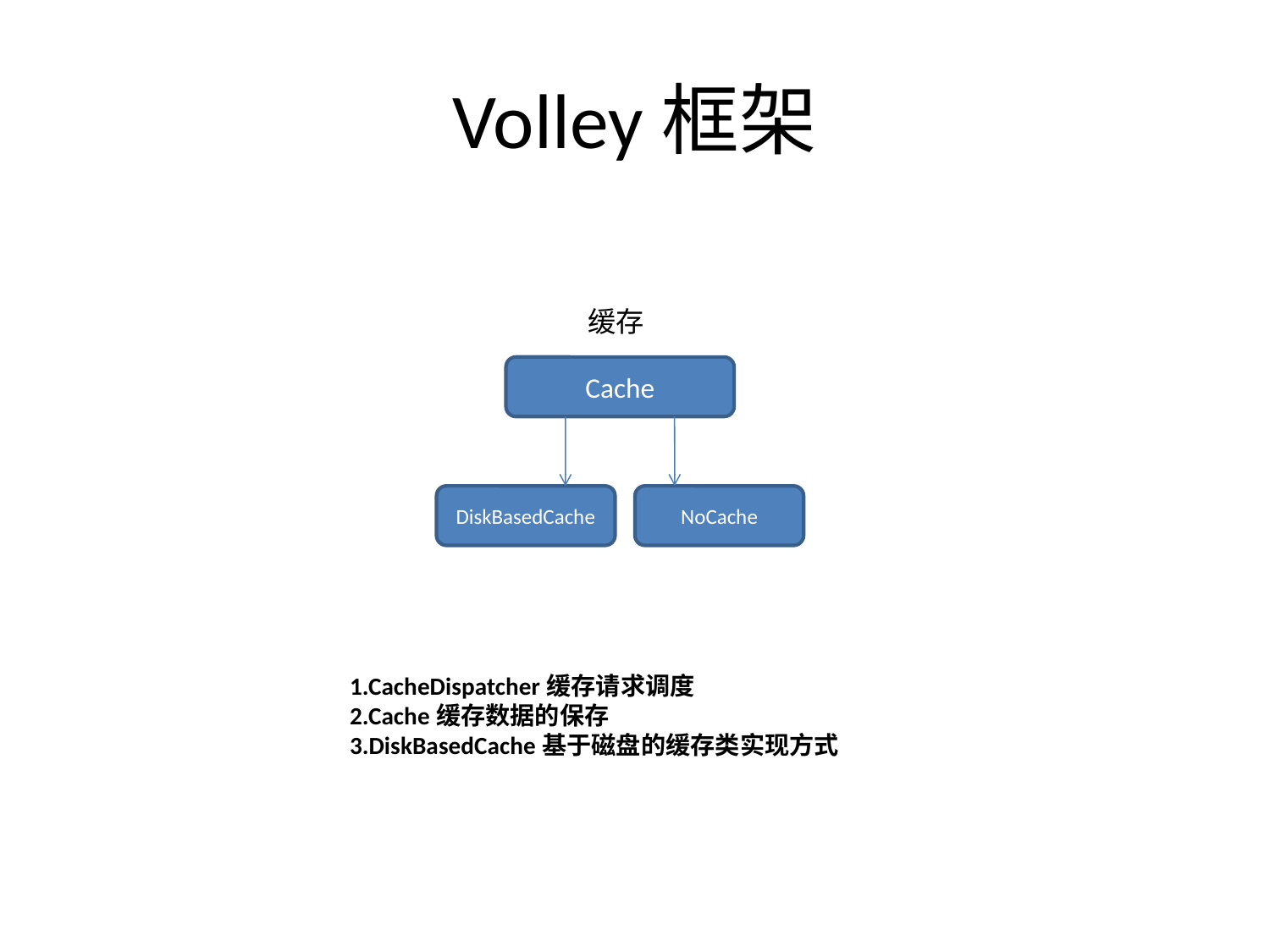

# Volley框架
缓存
Cache
DiskBasedCache
NoCache
1.CacheDispatcher缓存请求调度
2.Cache缓存数据的保存
3.DiskBasedCache基于磁盘的缓存类实现方式